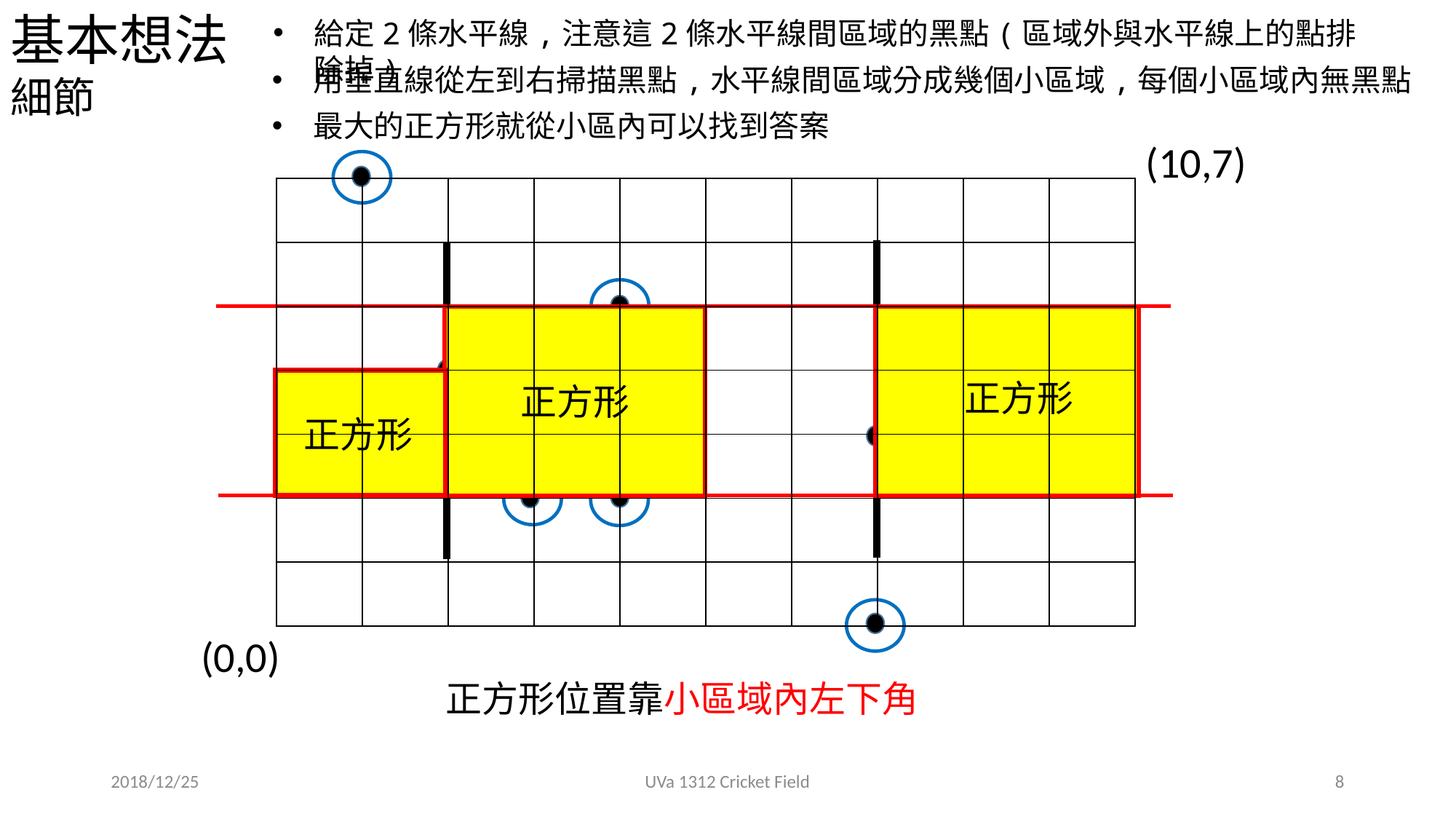

基本想法
細節
給定2條水平線,注意這2條水平線間區域的黑點(區域外與水平線上的點排除掉)
用垂直線從左到右掃描黑點,水平線間區域分成幾個小區域,每個小區域內無黑點
最大的正方形就從小區內可以找到答案
(10,7)

|  |  |  |  |  |  |  |  |  |  |
| --- | --- | --- | --- | --- | --- | --- | --- | --- | --- |
|  |  |  |  |  |  |  |  |  |  |
|  |  |  |  |  |  |  |  |  |  |
|  |  |  |  |  |  |  |  |  |  |
|  |  |  |  |  |  |  |  |  |  |
|  |  |  |  |  |  |  |  |  |  |
|  |  |  |  |  |  |  |  |  |  |

正方形

正方形
正方形

(0,0)
正方形位置靠小區域內左下角
2018/12/25
UVa 1312 Cricket Field
8